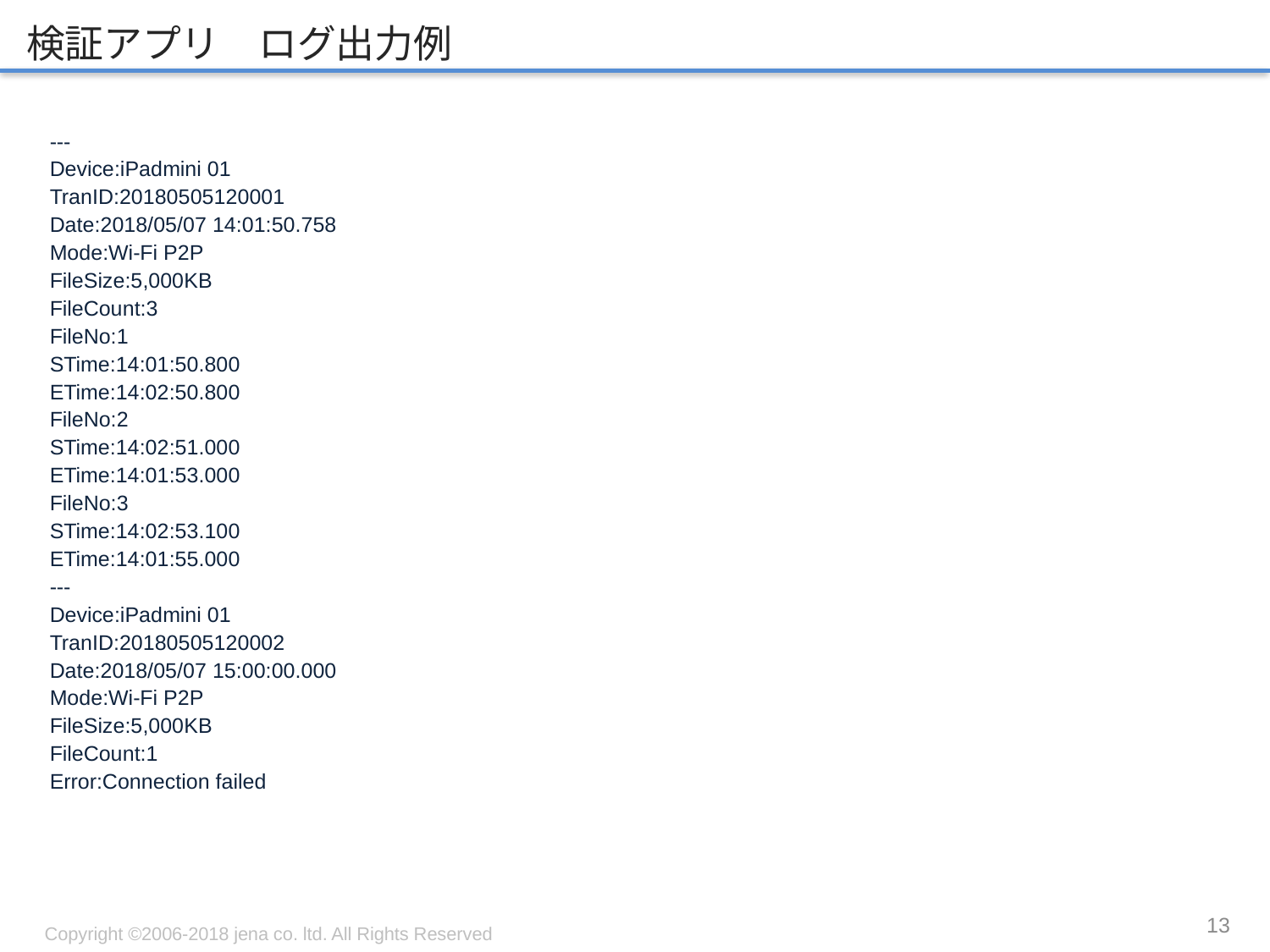

# 検証アプリ　ログ出力例
---
Device:iPadmini 01
TranID:20180505120001
Date:2018/05/07 14:01:50.758
Mode:Wi-Fi P2P
FileSize:5,000KB
FileCount:3
FileNo:1
STime:14:01:50.800
ETime:14:02:50.800
FileNo:2
STime:14:02:51.000
ETime:14:01:53.000
FileNo:3
STime:14:02:53.100
ETime:14:01:55.000
---
Device:iPadmini 01
TranID:20180505120002
Date:2018/05/07 15:00:00.000
Mode:Wi-Fi P2P
FileSize:5,000KB
FileCount:1
Error:Connection failed
13